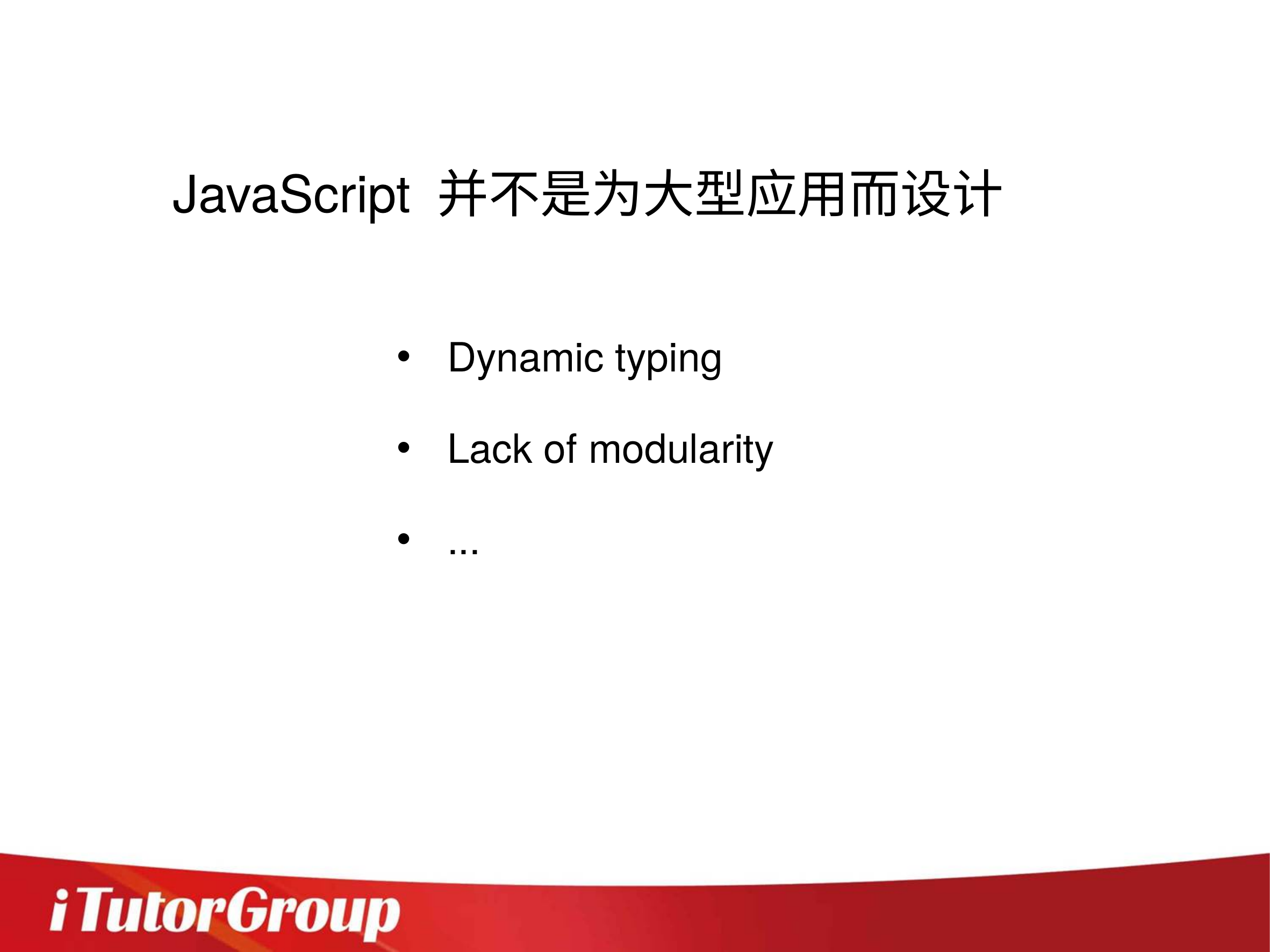

JavaScript 并不是为大型应用而设计
Dynamic typing
Lack of modularity
...